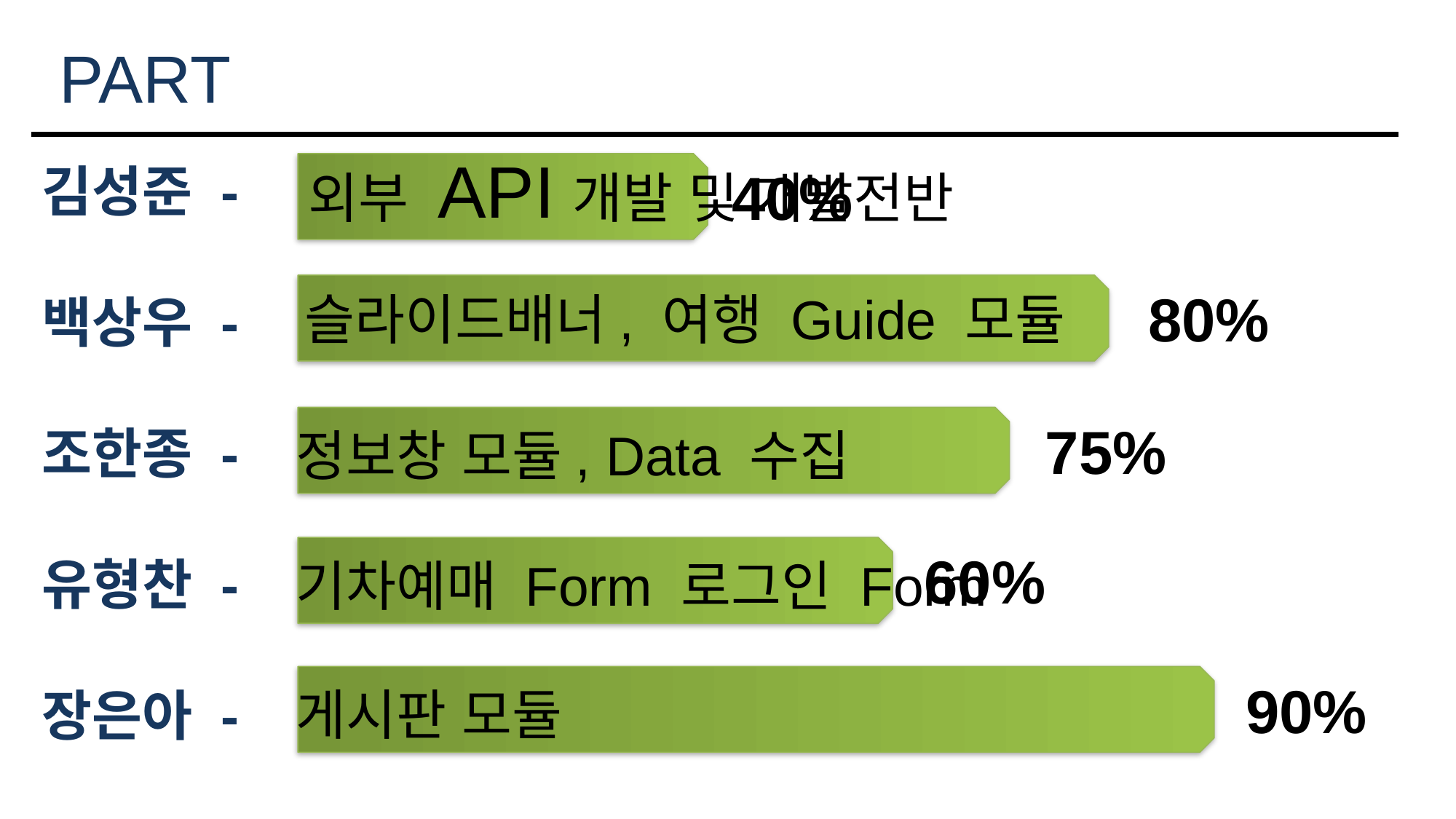

PART
외부 API개발 및 개발전반
김성준 -

백상우 -

조한종 -

유형찬 -

장은아 -

40%

80%
슬라이드배너, 여행 Guide 모듈

75%
정보창 모듈, Data 수집

60%
기차예매 Form 로그인 Form

90%
게시판 모듈